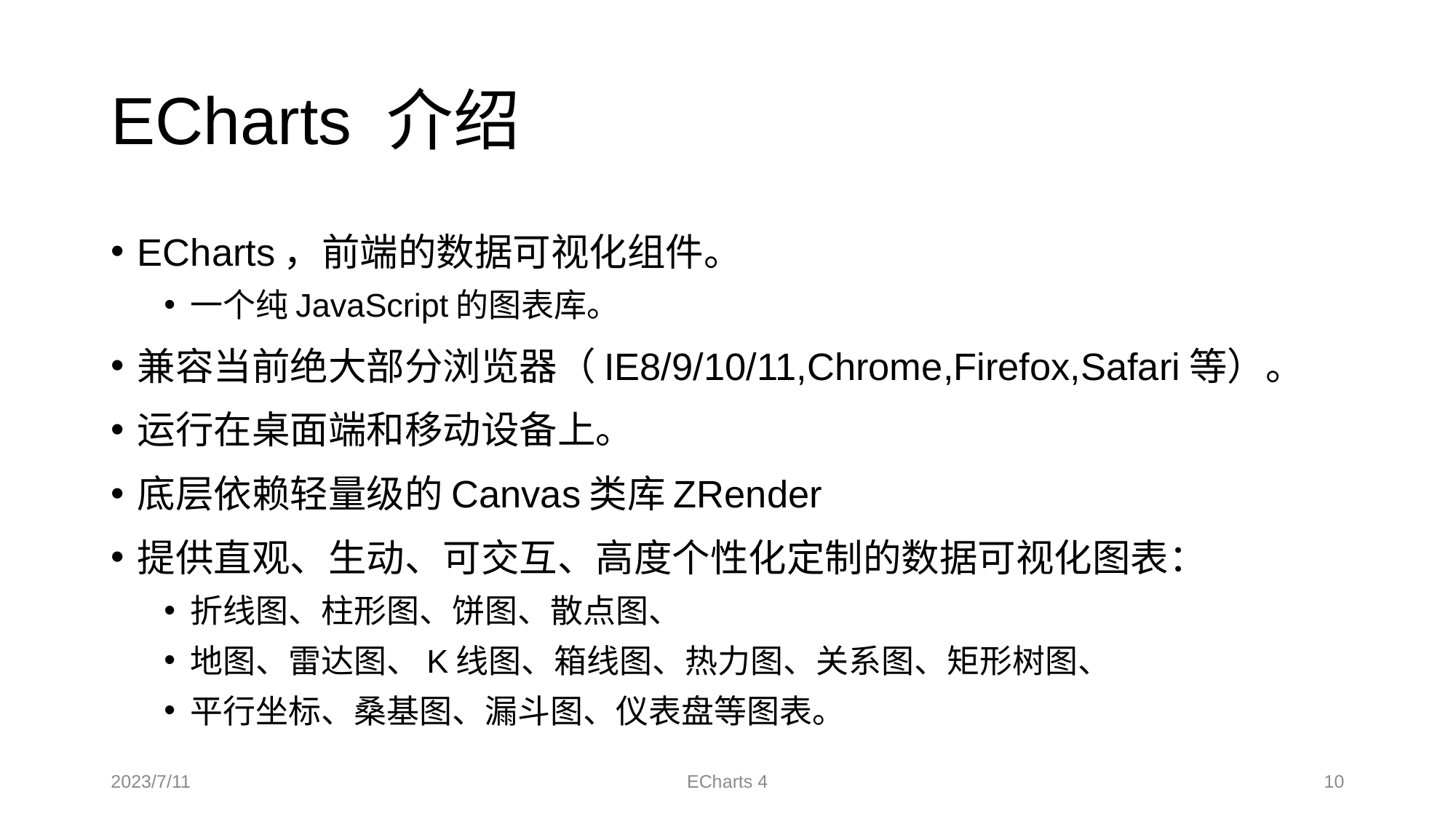

# ECharts 介绍
ECharts，前端的数据可视化组件。
一个纯JavaScript的图表库。
兼容当前绝大部分浏览器（IE8/9/10/11,Chrome,Firefox,Safari等）。
运行在桌面端和移动设备上。
底层依赖轻量级的Canvas类库ZRender
提供直观、生动、可交互、高度个性化定制的数据可视化图表：
折线图、柱形图、饼图、散点图、
地图、雷达图、K线图、箱线图、热力图、关系图、矩形树图、
平行坐标、桑基图、漏斗图、仪表盘等图表。
2023/7/11
ECharts 4
10